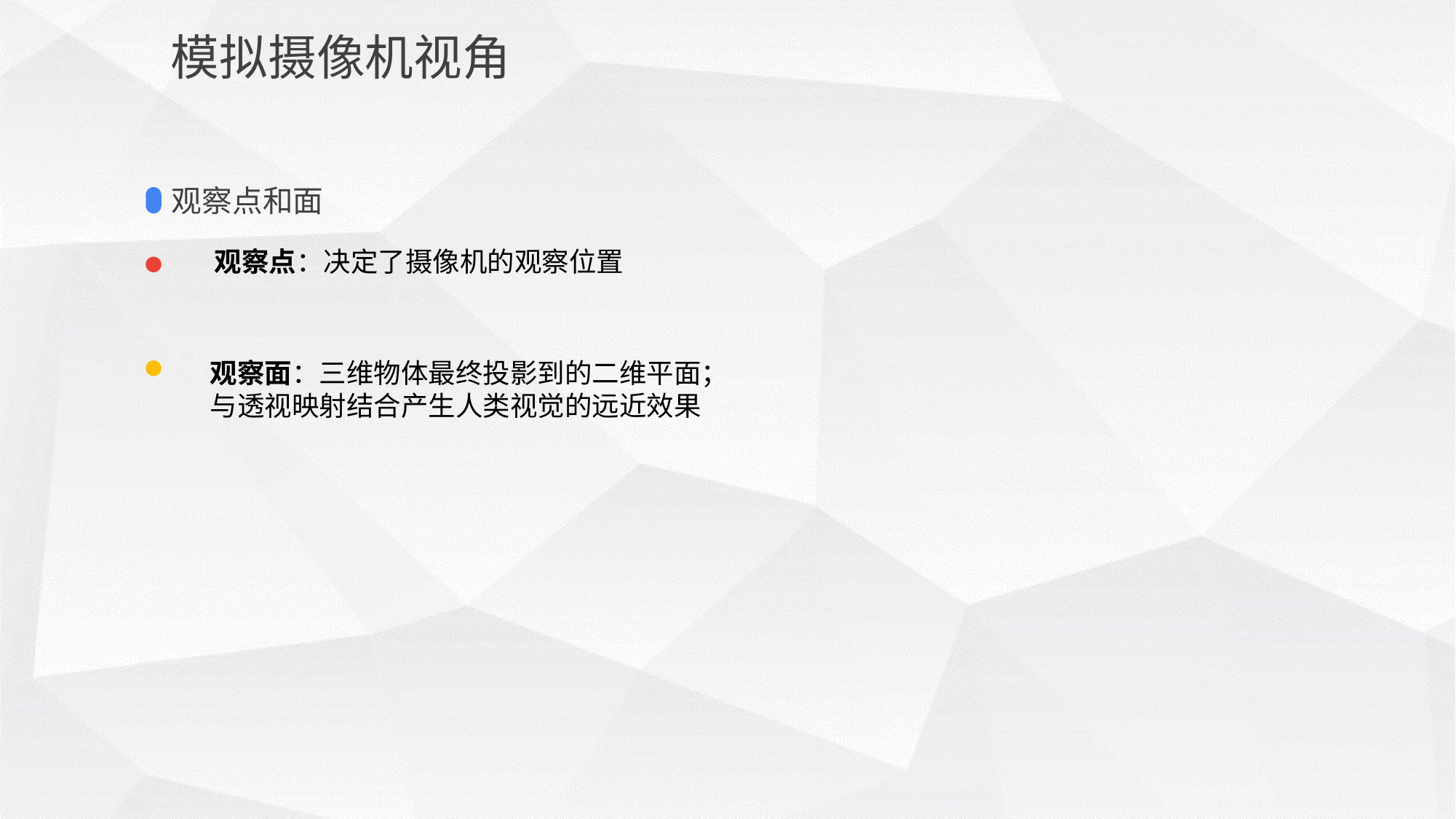

模拟摄像机视角
观察点和面

观察点：决定了摄像机的观察位置

观察面：三维物体最终投影到的二维平面；与透视映射结合产生人类视觉的远近效果